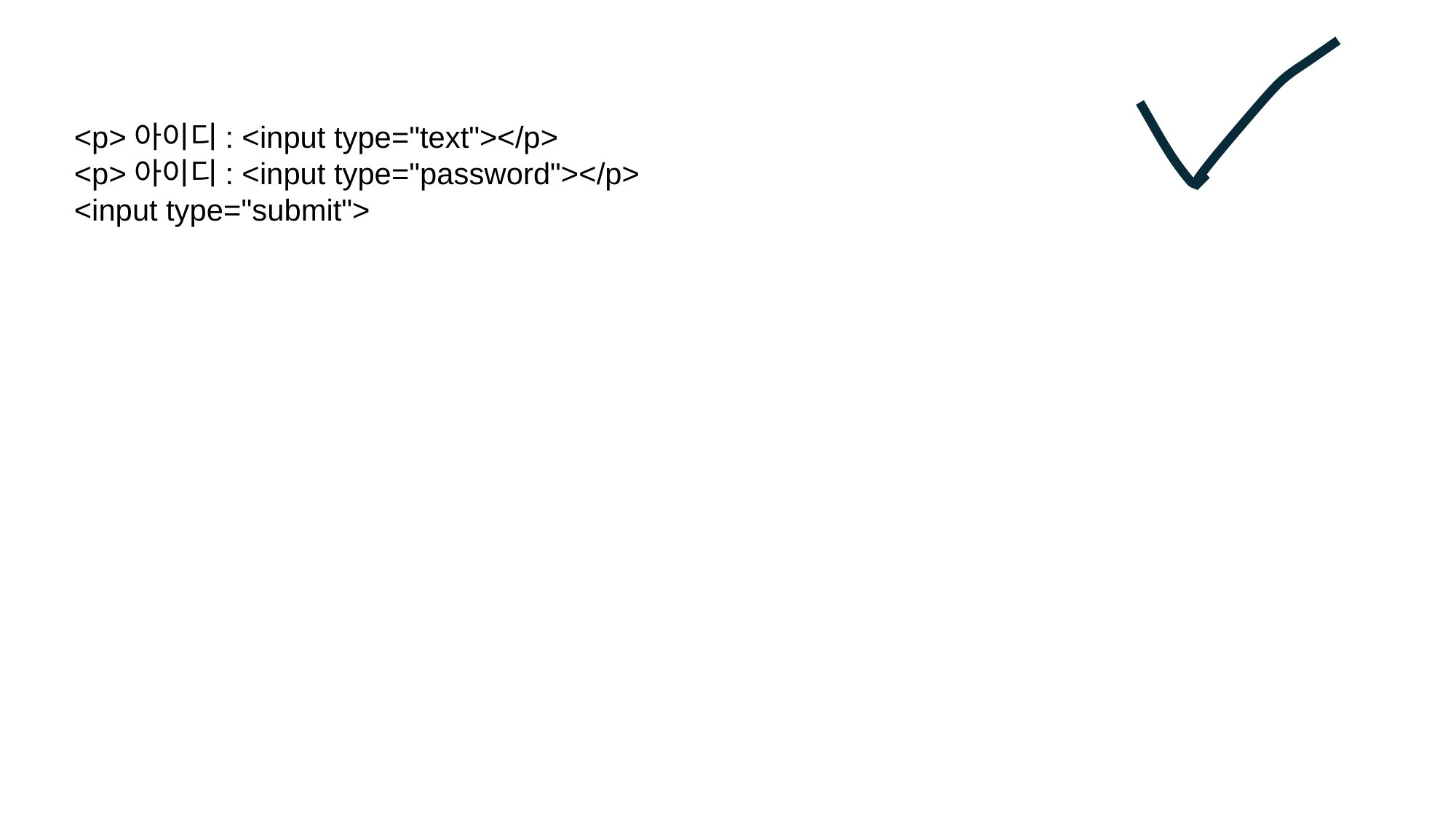

<p>아이디: <input type="text"></p>
<p>아이디: <input type="password"></p>
<input type="submit">